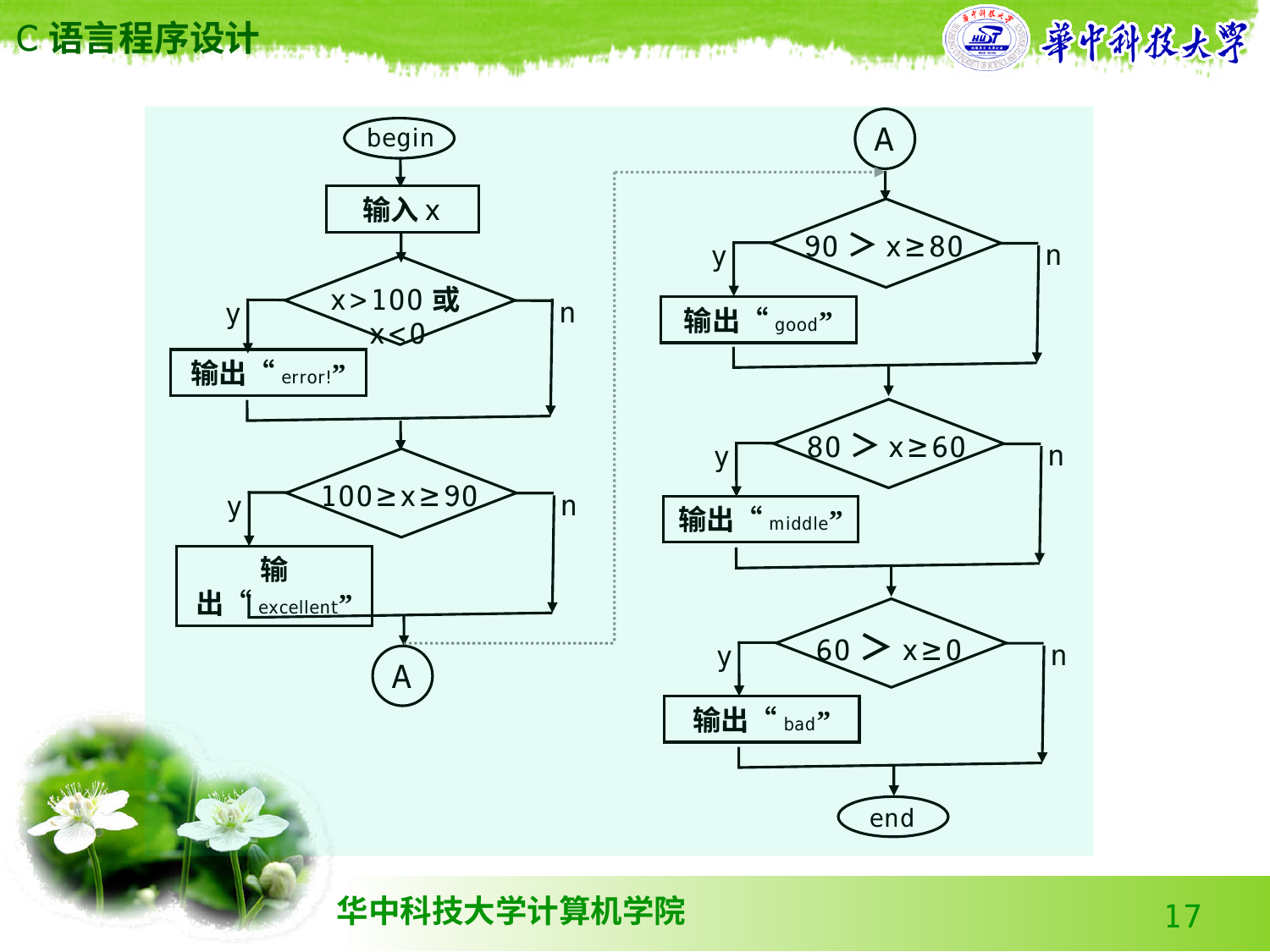

A
begin

输入x

90＞x≥80
n
y

x>100或x<0
n
y
输出“good”

输出“error!”

80＞x≥60

n
y

100≥x≥90
n
y

输出“middle”
输出“excellent”

60＞x≥0
n
y

A
输出“bad”

end

17